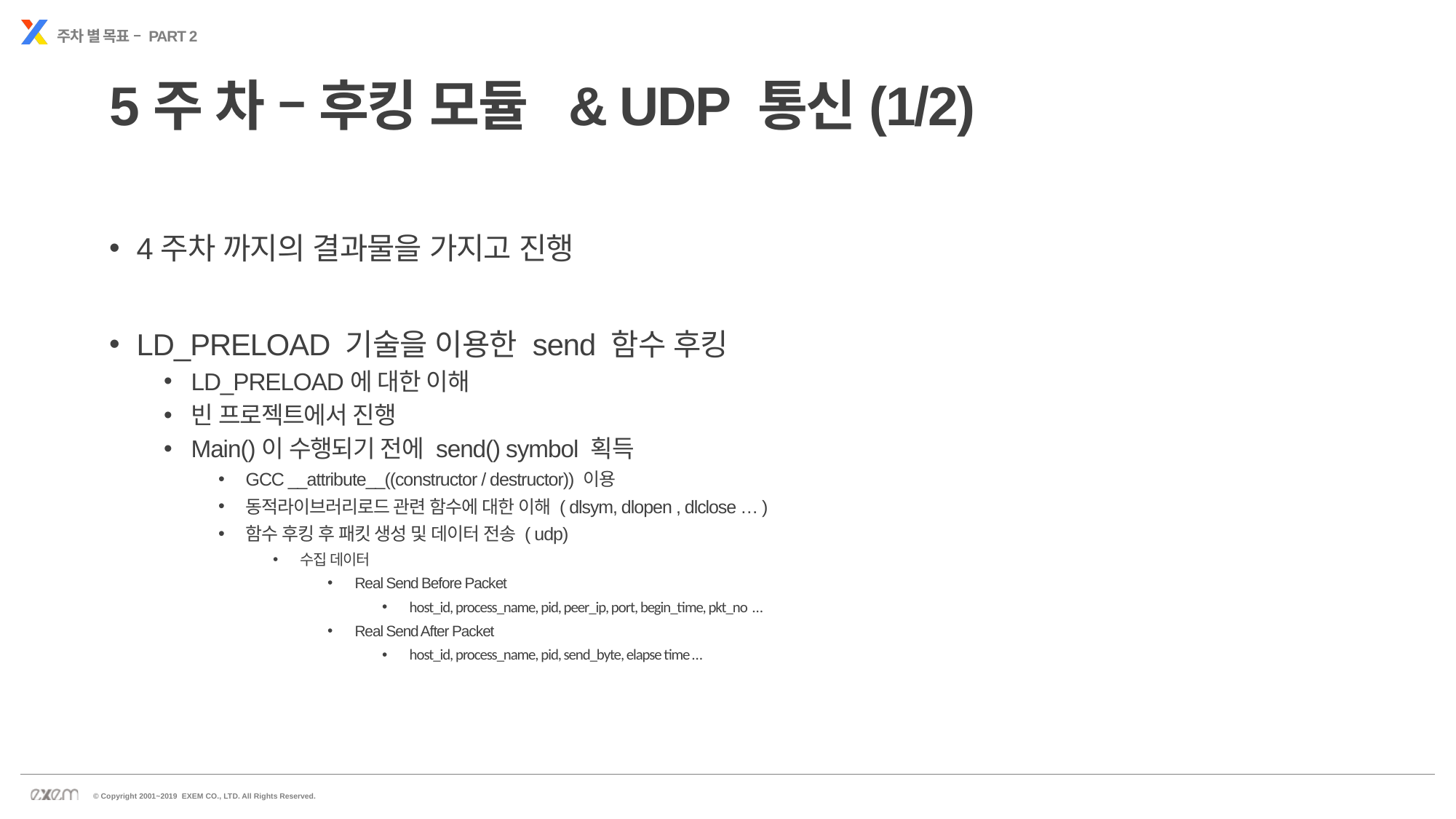

주차 별 목표 – PART 2
5주 차 – 후킹 모듈  & UDP 통신(1/2)

4주차 까지의 결과물을 가지고 진행

LD_PRELOAD 기술을 이용한 send 함수 후킹
LD_PRELOAD에 대한 이해
빈 프로젝트에서 진행
Main()이 수행되기 전에 send() symbol 획득
GCC __attribute__((constructor / destructor)) 이용
동적라이브러리로드 관련 함수에 대한 이해 ( dlsym, dlopen , dlclose … )
함수 후킹 후 패킷 생성 및 데이터 전송 ( udp)
수집 데이터
Real Send Before Packet
host_id, process_name, pid, peer_ip, port, begin_time, pkt_no  …
Real Send After Packet
host_id, process_name, pid, send_byte, elapse time …